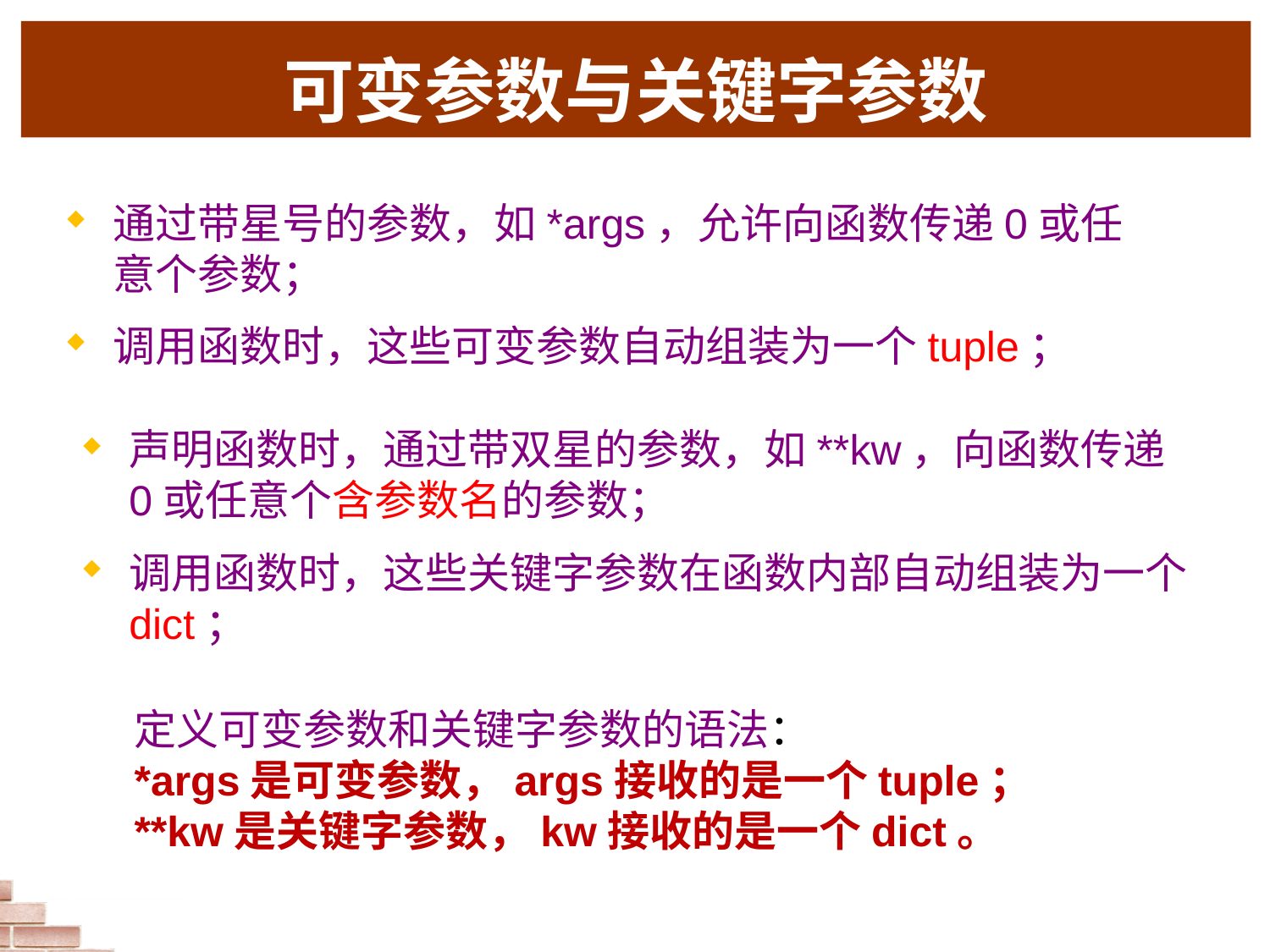

可变参数与关键字参数
通过带星号的参数，如*args，允许向函数传递0或任意个参数；
调用函数时，这些可变参数自动组装为一个tuple；
声明函数时，通过带双星的参数，如**kw，向函数传递0或任意个含参数名的参数；
调用函数时，这些关键字参数在函数内部自动组装为一个dict；
定义可变参数和关键字参数的语法：
*args是可变参数，args接收的是一个tuple；
**kw是关键字参数，kw接收的是一个dict。